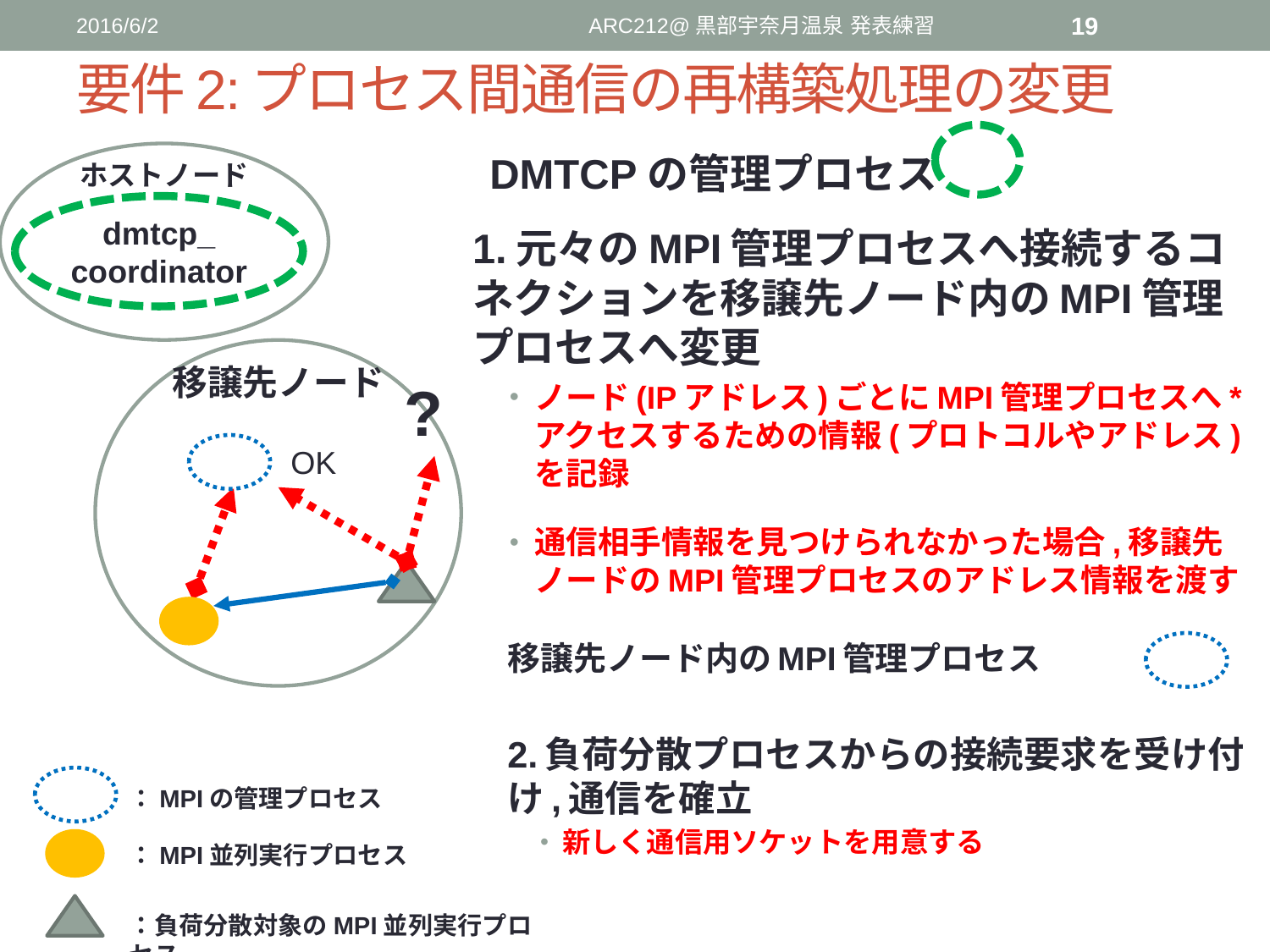

2016/6/2
ARC212@黒部宇奈月温泉 発表練習
19
要件2:プロセス間通信の再構築処理の変更

DMTCPの管理プロセス
ホストノード

dmtcp_
coordinator
1.元々のMPI管理プロセスへ接続するコネクションを移譲先ノード内のMPI管理プロセスへ変更
ノード(IPアドレス)ごとにMPI管理プロセスへ*アクセスするための情報(プロトコルやアドレス)を記録

通信相手情報を見つけられなかった場合,移譲先ノードのMPI管理プロセスのアドレス情報を渡す

移譲先ノード

?

OK

移譲先ノード内のMPI管理プロセス

2.負荷分散プロセスからの接続要求を受け付け,通信を確立
新しく通信用ソケットを用意する

：MPIの管理プロセス

：MPI並列実行プロセス

：負荷分散対象のMPI並列実行プロセス